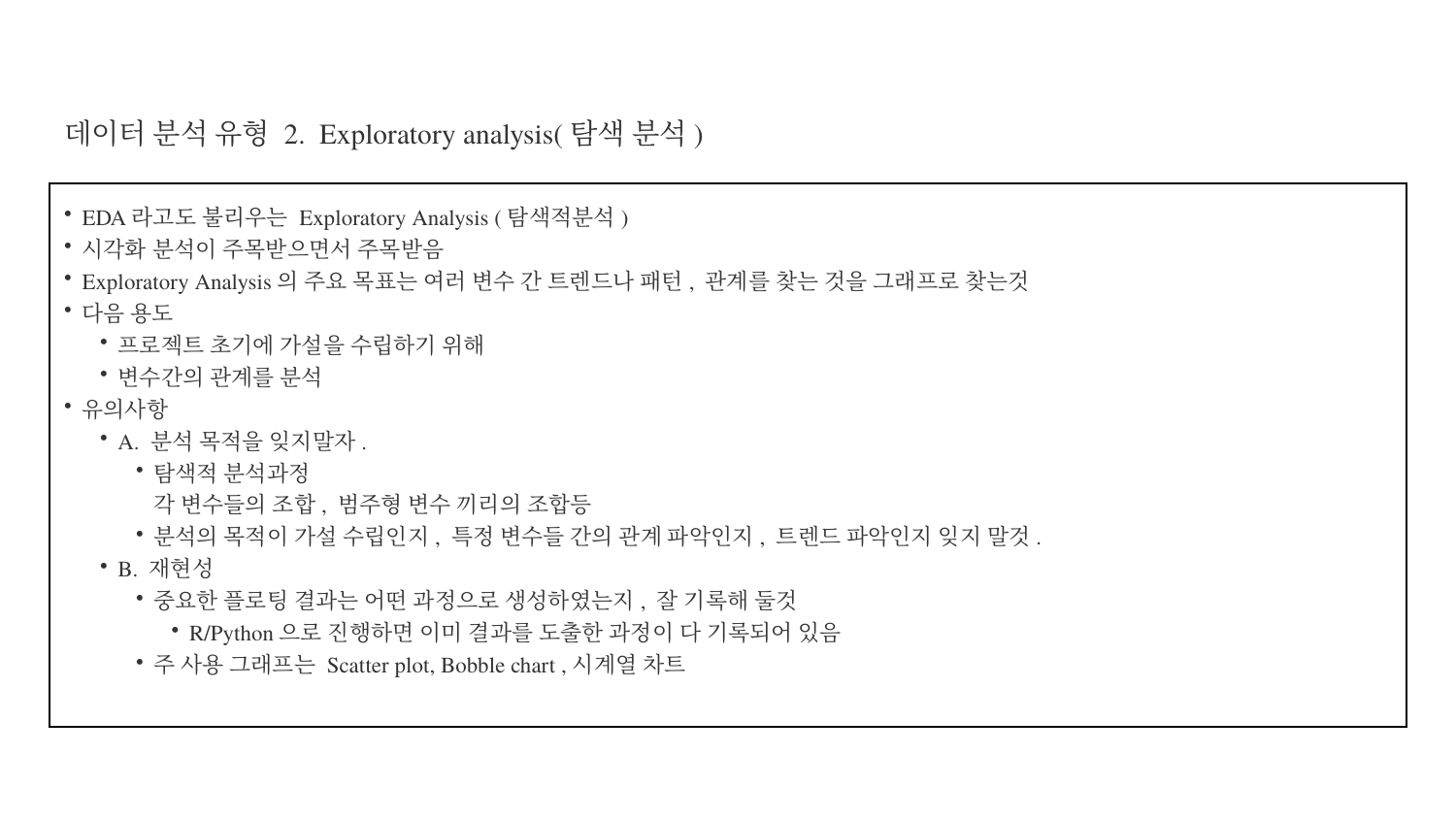

# 데이터 분석 유형 2.  Exploratory analysis(탐색 분석)
EDA라고도 불리우는 Exploratory Analysis (탐색적분석)
시각화 분석이 주목받으면서 주목받음
Exploratory Analysis의 주요 목표는 여러 변수 간 트렌드나 패턴, 관계를 찾는 것을 그래프로 찾는것
다음 용도
프로젝트 초기에 가설을 수립하기 위해
변수간의 관계를 분석
유의사항
A. 분석 목적을 잊지말자.
탐색적 분석과정
각 변수들의 조합, 범주형 변수 끼리의 조합등
분석의 목적이 가설 수립인지, 특정 변수들 간의 관계 파악인지, 트렌드 파악인지 잊지 말것.
B. 재현성
중요한 플로팅 결과는 어떤 과정으로 생성하였는지, 잘 기록해 둘것
R/Python으로 진행하면 이미 결과를 도출한 과정이 다 기록되어 있음
주 사용 그래프는 Scatter plot, Bobble chart ,시계열 차트